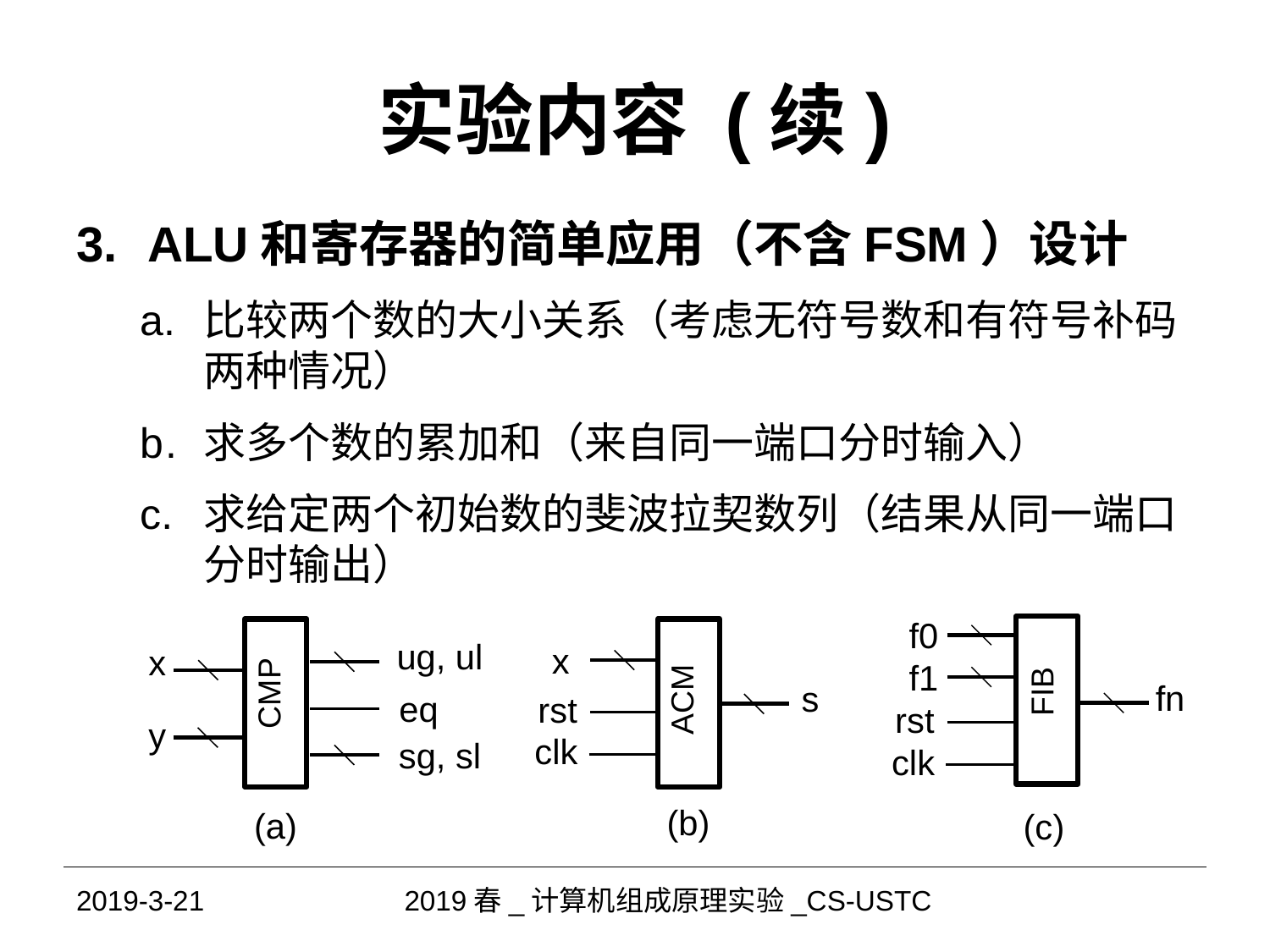

# 实验内容 (续)
ALU和寄存器的简单应用（不含FSM）设计
比较两个数的大小关系（考虑无符号数和有符号补码两种情况）
求多个数的累加和（来自同一端口分时输入）
求给定两个初始数的斐波拉契数列（结果从同一端口分时输出）
f0

f1
FIB
fn
rst
clk

ug, ul
x
CMP
eq
y
sg, sl

x
ACM
s
rst
clk
(b)
(a)
(c)
2019-3-21
2019春_计算机组成原理实验_CS-USTC
7